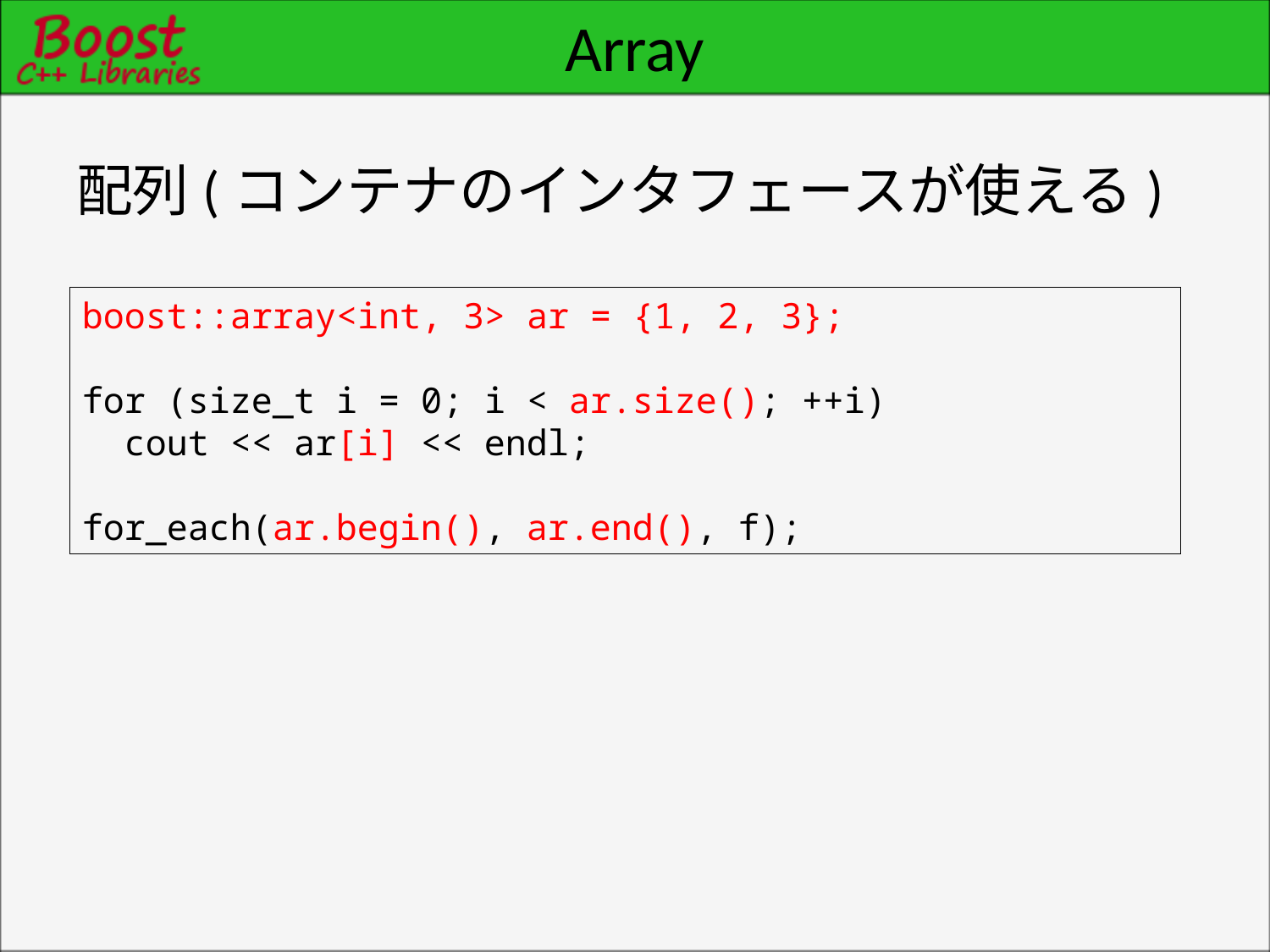

# Array
配列(コンテナのインタフェースが使える)
boost::array<int, 3> ar = {1, 2, 3};

for (size_t i = 0; i < ar.size(); ++i)
  cout << ar[i] << endl;

for_each(ar.begin(), ar.end(), f);